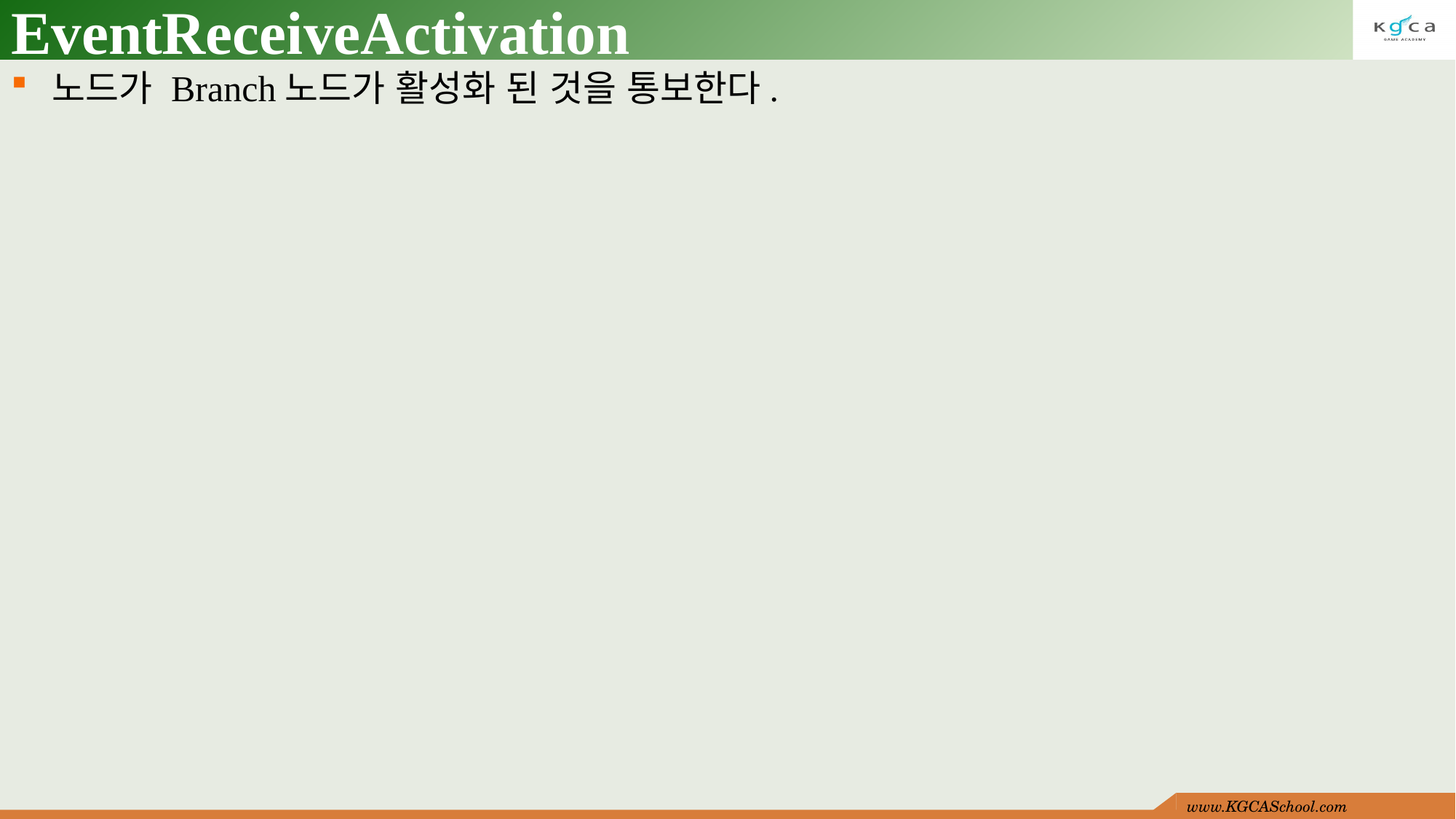

# EventReceiveActivation
노드가 Branch노드가 활성화 된 것을 통보한다.